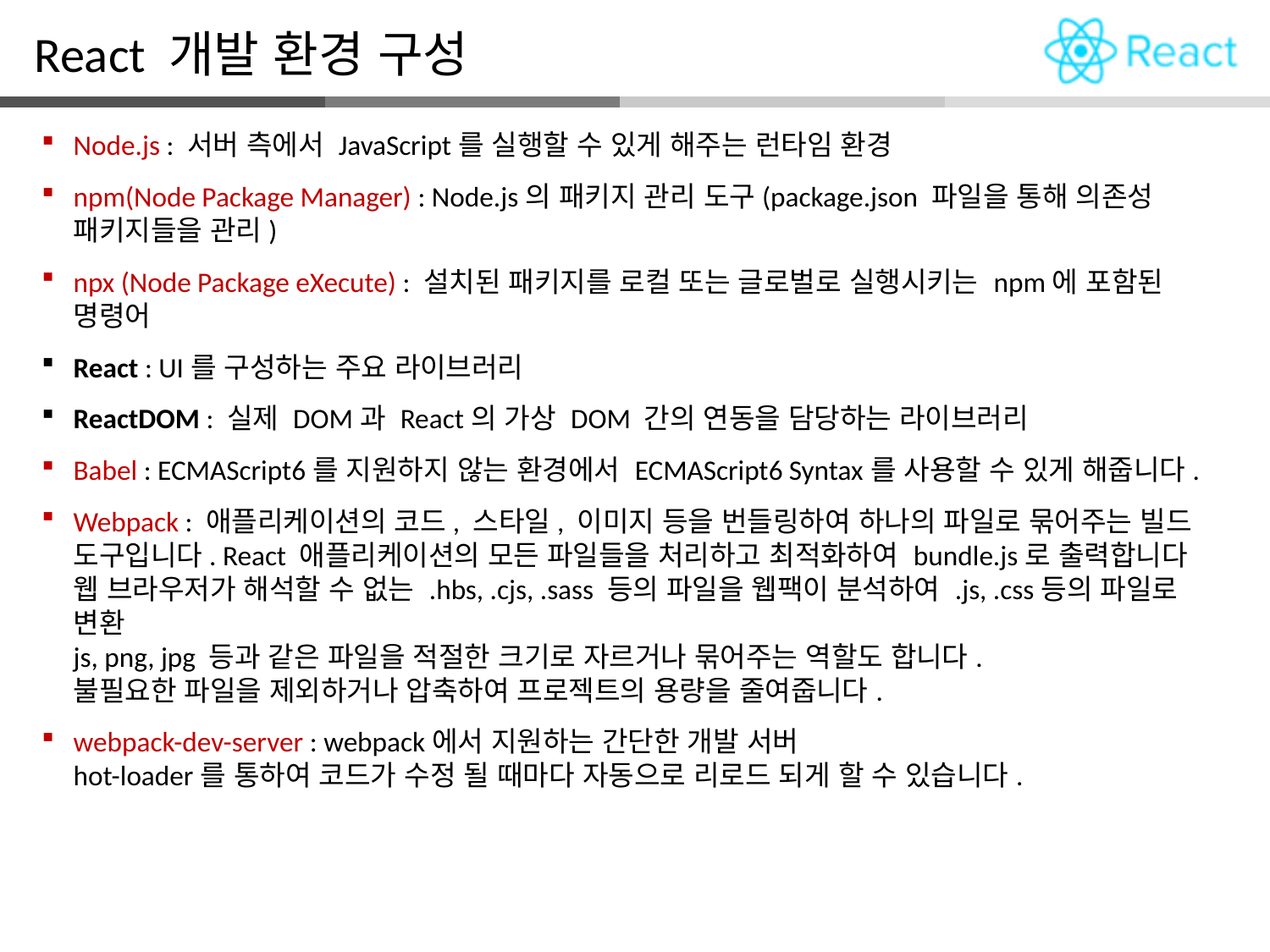

React 개발 환경 구성
Node.js : 서버 측에서 JavaScript를 실행할 수 있게 해주는 런타임 환경
npm(Node Package Manager) : Node.js의 패키지 관리 도구(package.json 파일을 통해 의존성 패키지들을 관리)
npx (Node Package eXecute) : 설치된 패키지를 로컬 또는 글로벌로 실행시키는 npm에 포함된 명령어
React : UI를 구성하는 주요 라이브러리
ReactDOM : 실제 DOM과 React의 가상 DOM 간의 연동을 담당하는 라이브러리
Babel : ECMAScript6를 지원하지 않는 환경에서 ECMAScript6 Syntax를 사용할 수 있게 해줍니다.
Webpack : 애플리케이션의 코드, 스타일, 이미지 등을 번들링하여 하나의 파일로 묶어주는 빌드 도구입니다. React 애플리케이션의 모든 파일들을 처리하고 최적화하여 bundle.js로 출력합니다
웹 브라우저가 해석할 수 없는 .hbs, .cjs, .sass 등의 파일을 웹팩이 분석하여 .js, .css등의 파일로 변환
js, png, jpg 등과 같은 파일을 적절한 크기로 자르거나 묶어주는 역할도 합니다.
불필요한 파일을 제외하거나 압축하여 프로젝트의 용량을 줄여줍니다.
webpack-dev-server : webpack에서 지원하는 간단한 개발 서버
hot-loader를 통하여 코드가 수정 될 때마다 자동으로 리로드 되게 할 수 있습니다.